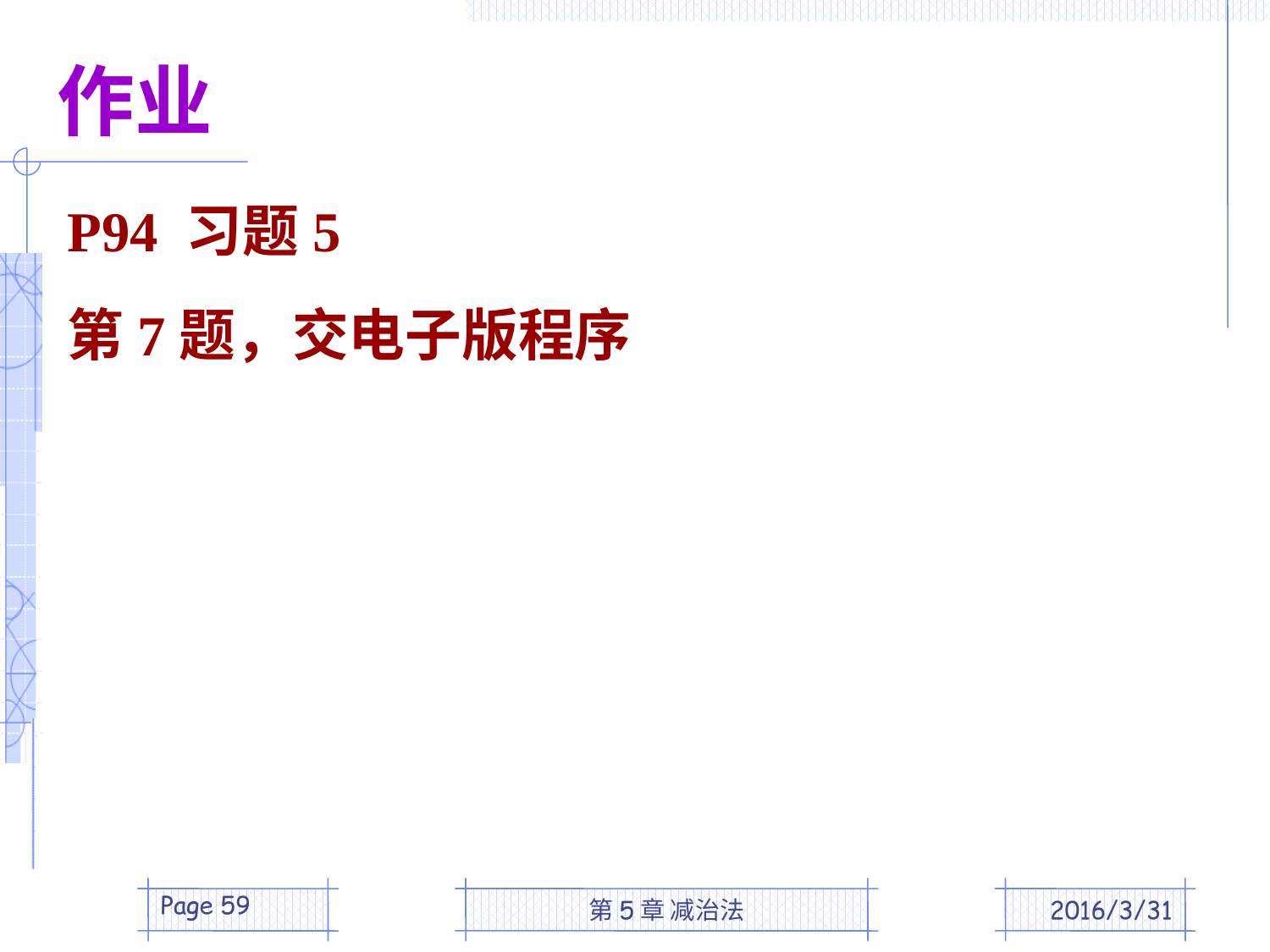

作业
P94 习题5
第7题，交电子版程序

Page 59
第5章 减治法
2016/3/31